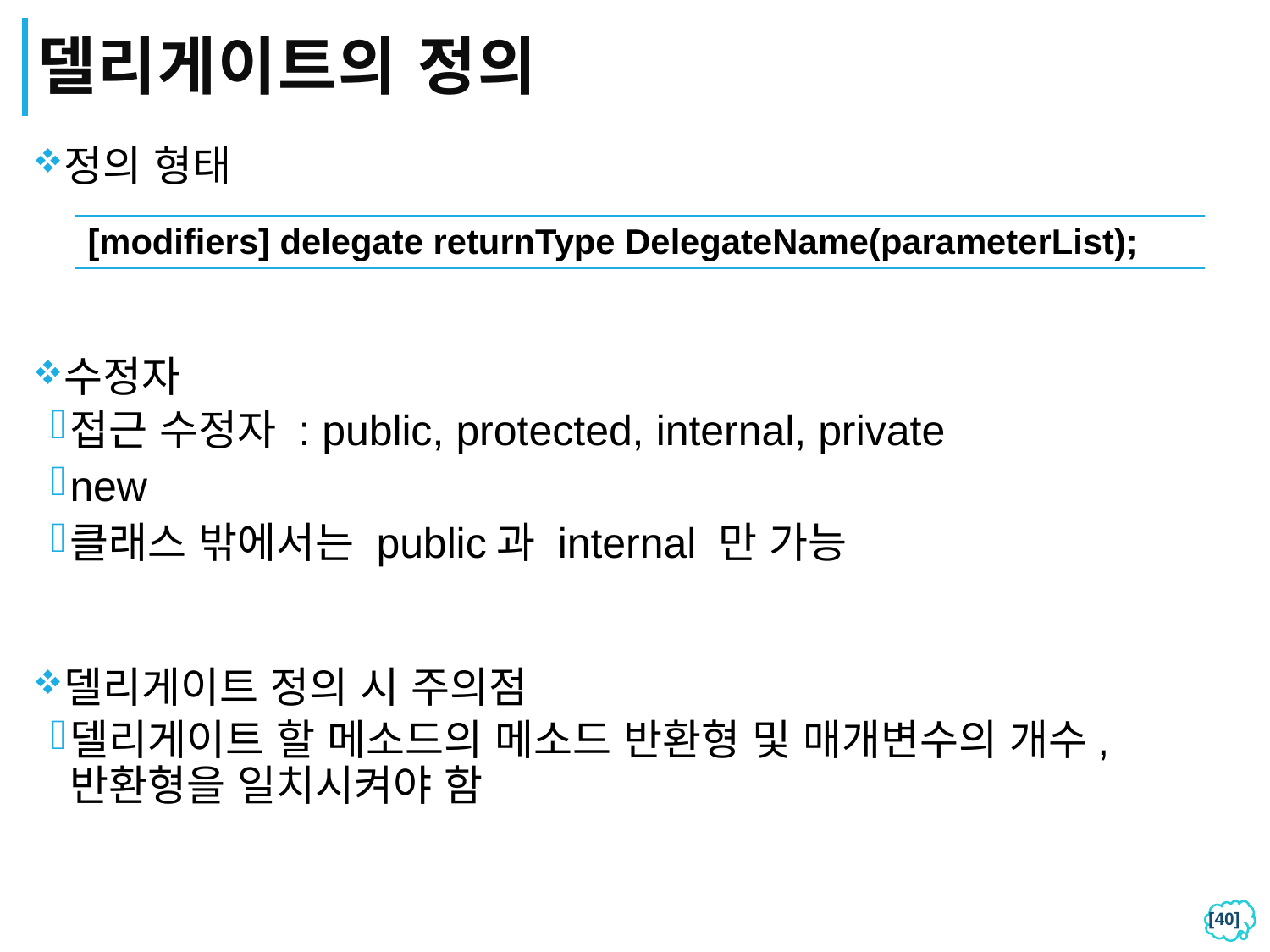

# 델리게이트의 정의
정의 형태

수정자
접근 수정자 : public, protected, internal, private
new
클래스 밖에서는 public과 internal 만 가능

델리게이트 정의 시 주의점
델리게이트 할 메소드의 메소드 반환형 및 매개변수의 개수, 반환형을 일치시켜야 함
| [modifiers] delegate returnType DelegateName(parameterList); |
| --- |
[40]